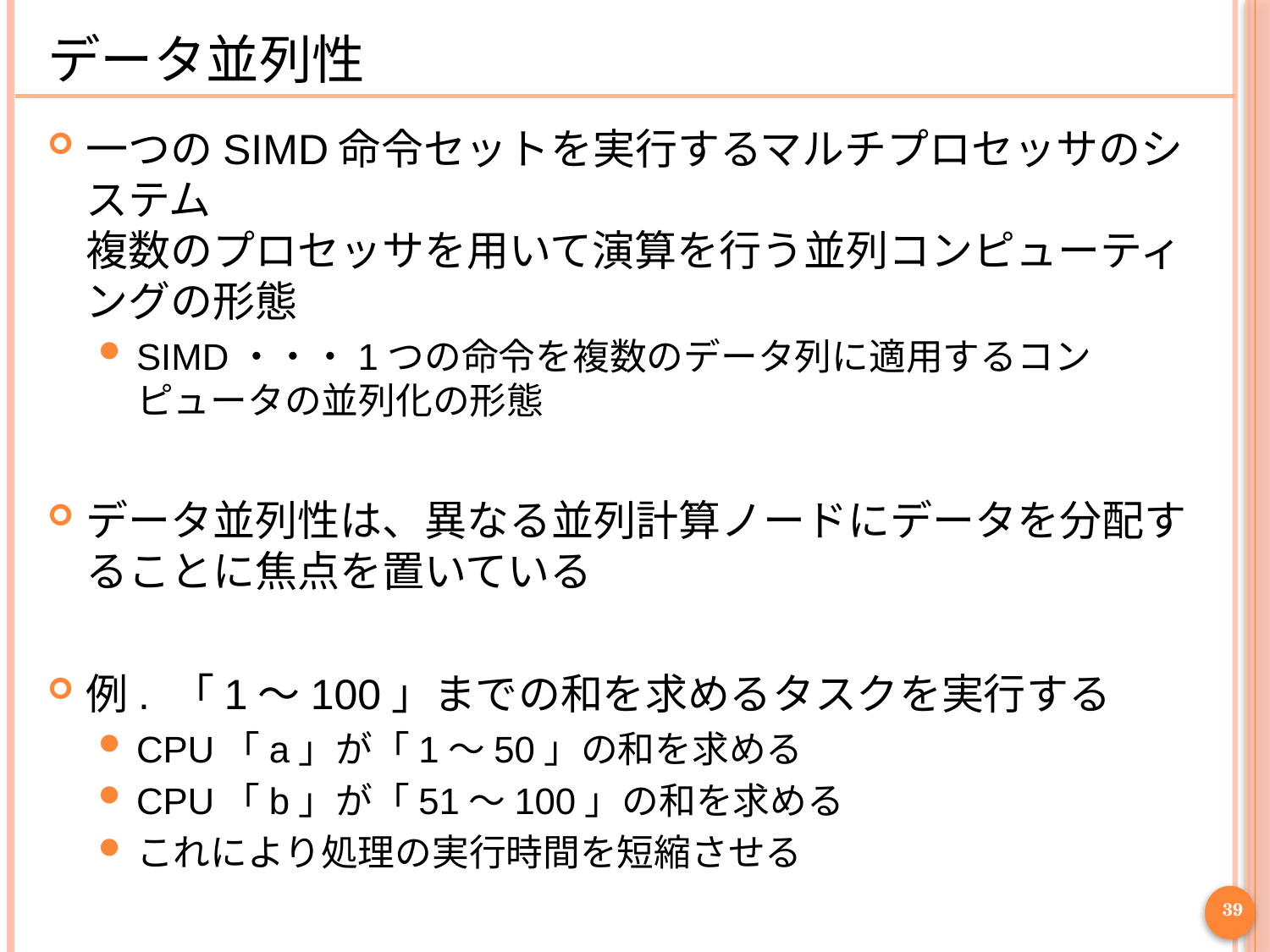

# データ並列性
一つのSIMD命令セットを実行するマルチプロセッサのシステム
複数のプロセッサを用いて演算を行う並列コンピューティングの形態
SIMD・・・1つの命令を複数のデータ列に適用するコンピュータの並列化の形態

データ並列性は、異なる並列計算ノードにデータを分配することに焦点を置いている

例. 「1～100」までの和を求めるタスクを実行する
CPU「a」が「1～50」の和を求める
CPU「b」が「51～100」の和を求める
これにより処理の実行時間を短縮させる

39